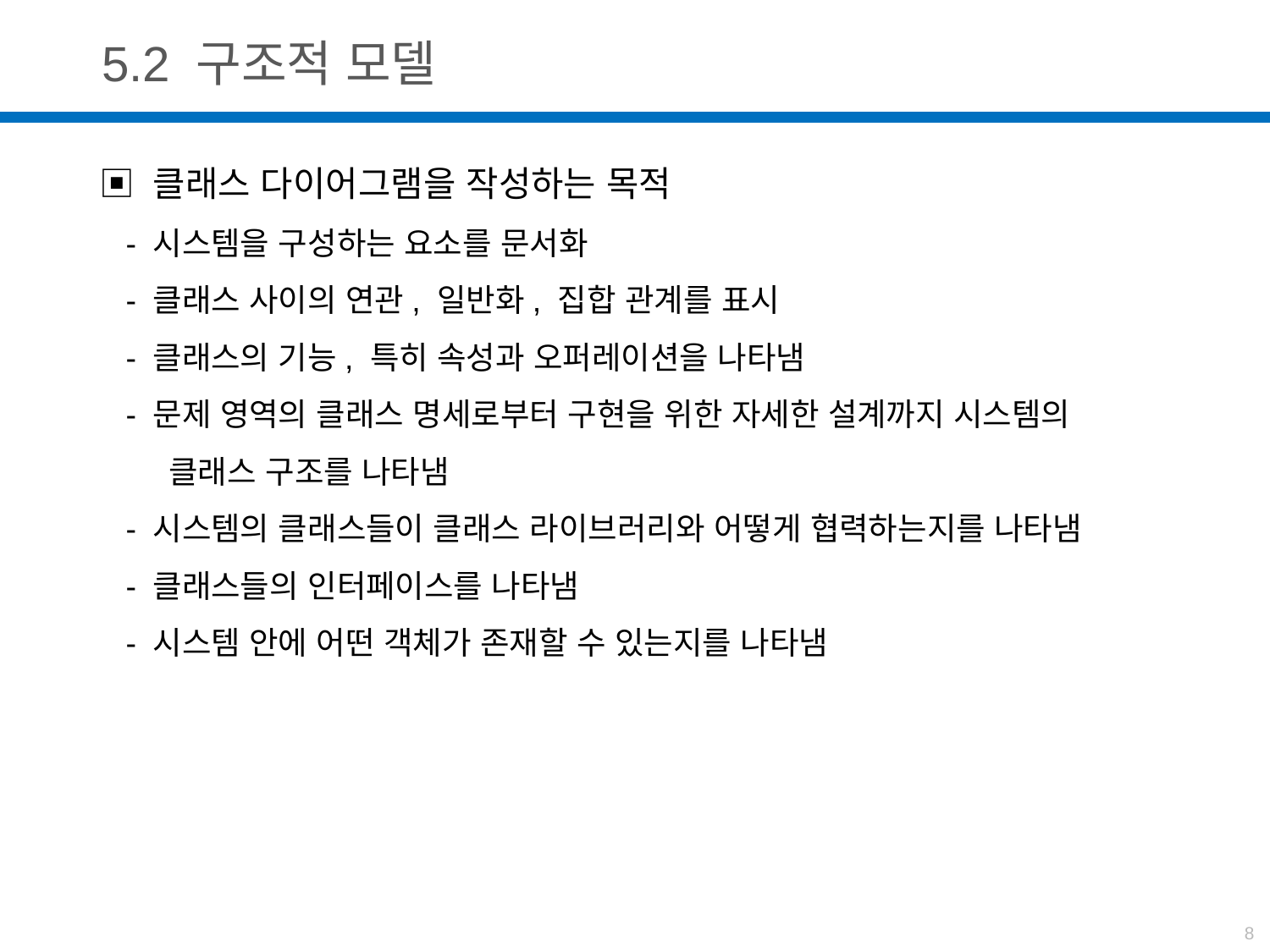

5.2 구조적 모델
▣ 클래스 다이어그램을 작성하는 목적
   - 시스템을 구성하는 요소를 문서화
   - 클래스 사이의 연관, 일반화, 집합 관계를 표시
   - 클래스의 기능, 특히 속성과 오퍼레이션을 나타냄
   - 문제 영역의 클래스 명세로부터 구현을 위한 자세한 설계까지 시스템의
       클래스 구조를 나타냄
   - 시스템의 클래스들이 클래스 라이브러리와 어떻게 협력하는지를 나타냄
   - 클래스들의 인터페이스를 나타냄
   - 시스템 안에 어떤 객체가 존재할 수 있는지를 나타냄

8